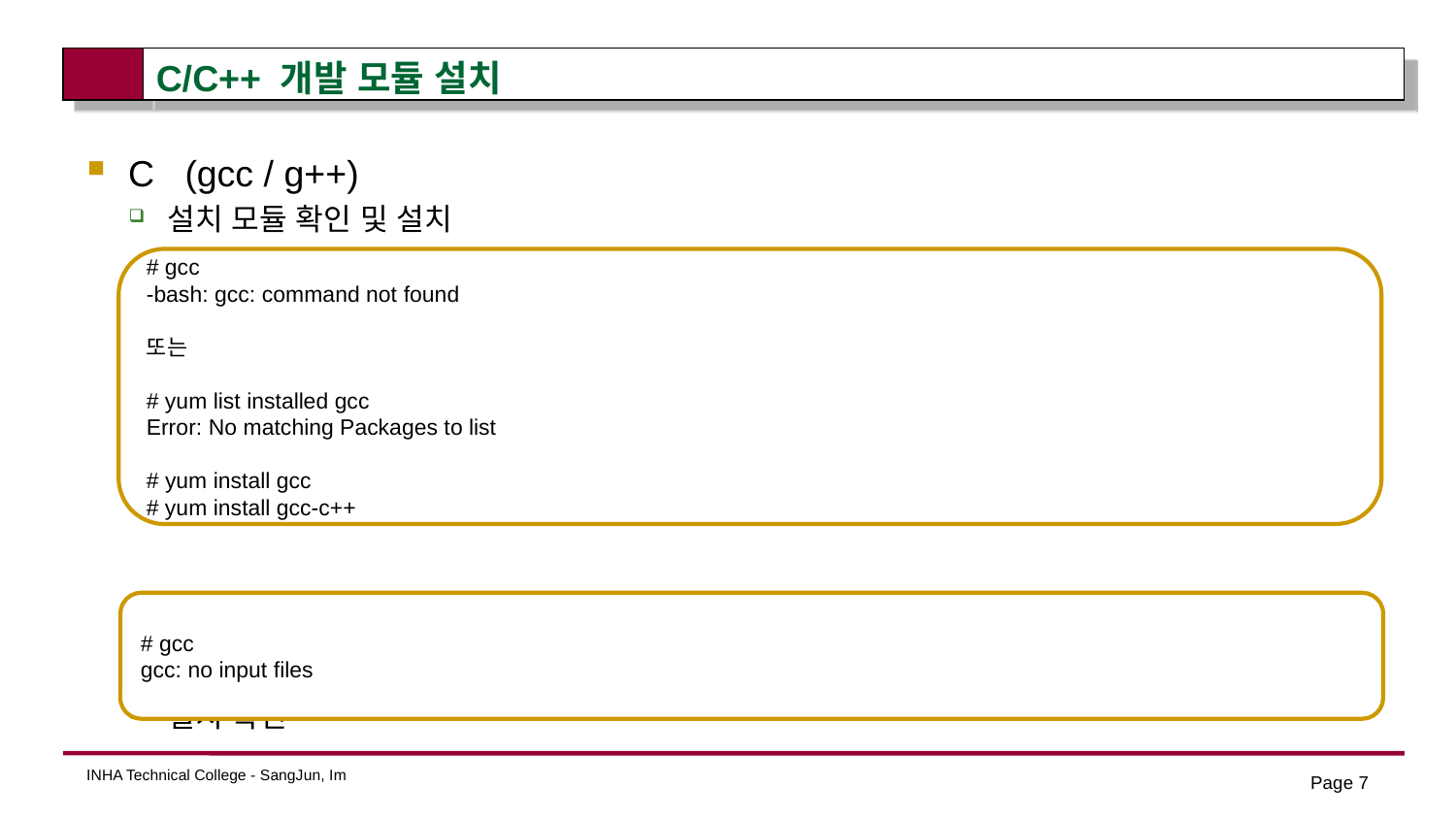

# C/C++ 개발 모듈 설치
C   (gcc / g++)
설치 모듈 확인 및 설치

설치 확인
# gcc
-bash: gcc: command not found

또는
# yum list installed gcc
Error: No matching Packages to list

# yum install gcc
# yum install gcc-c++
# gcc
gcc: no input files
Page 7